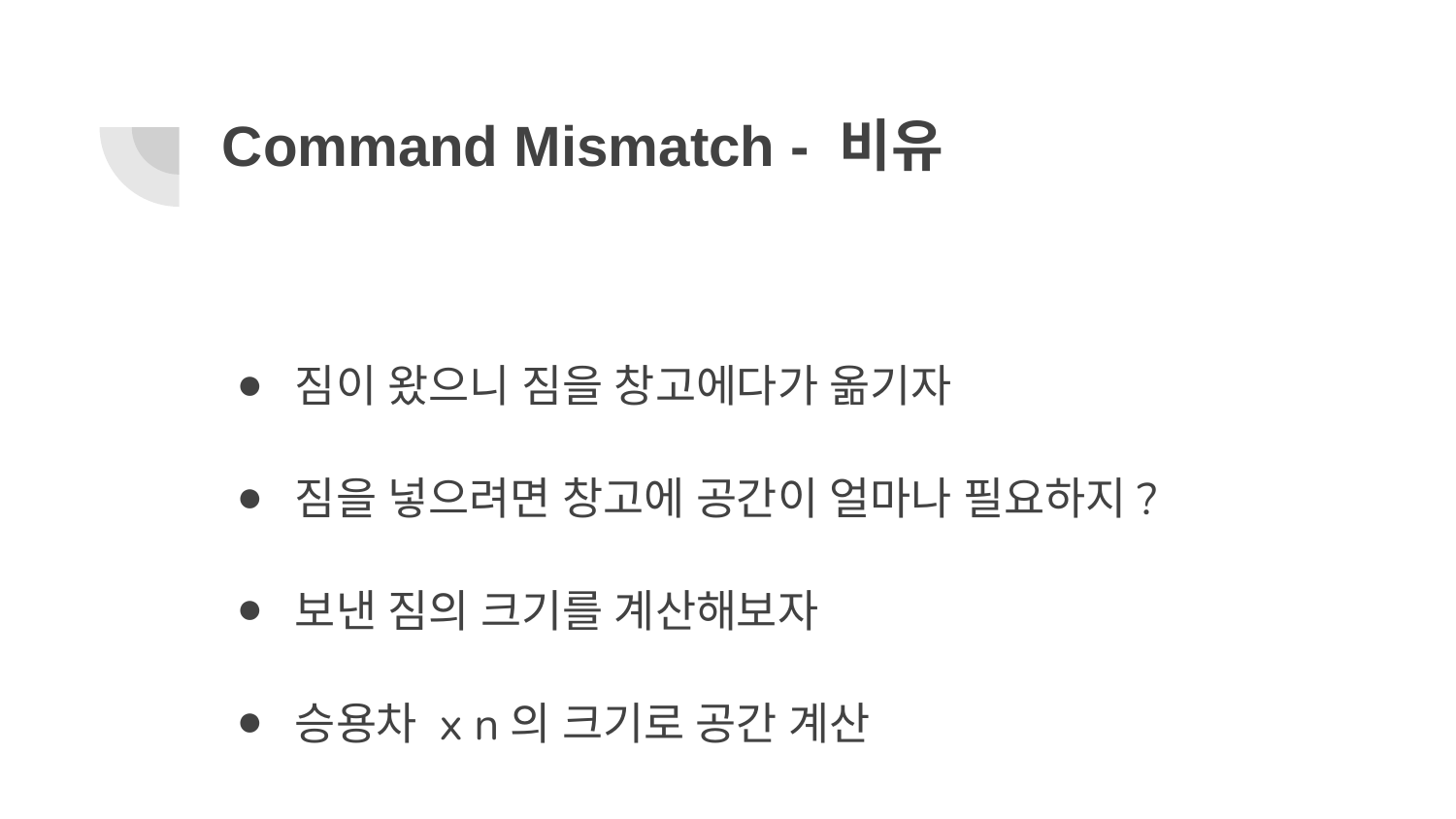

# Command Mismatch - 비유
짐이 왔으니 짐을 창고에다가 옮기자
짐을 넣으려면 창고에 공간이 얼마나 필요하지?
보낸 짐의 크기를 계산해보자
승용차 x n의 크기로 공간 계산